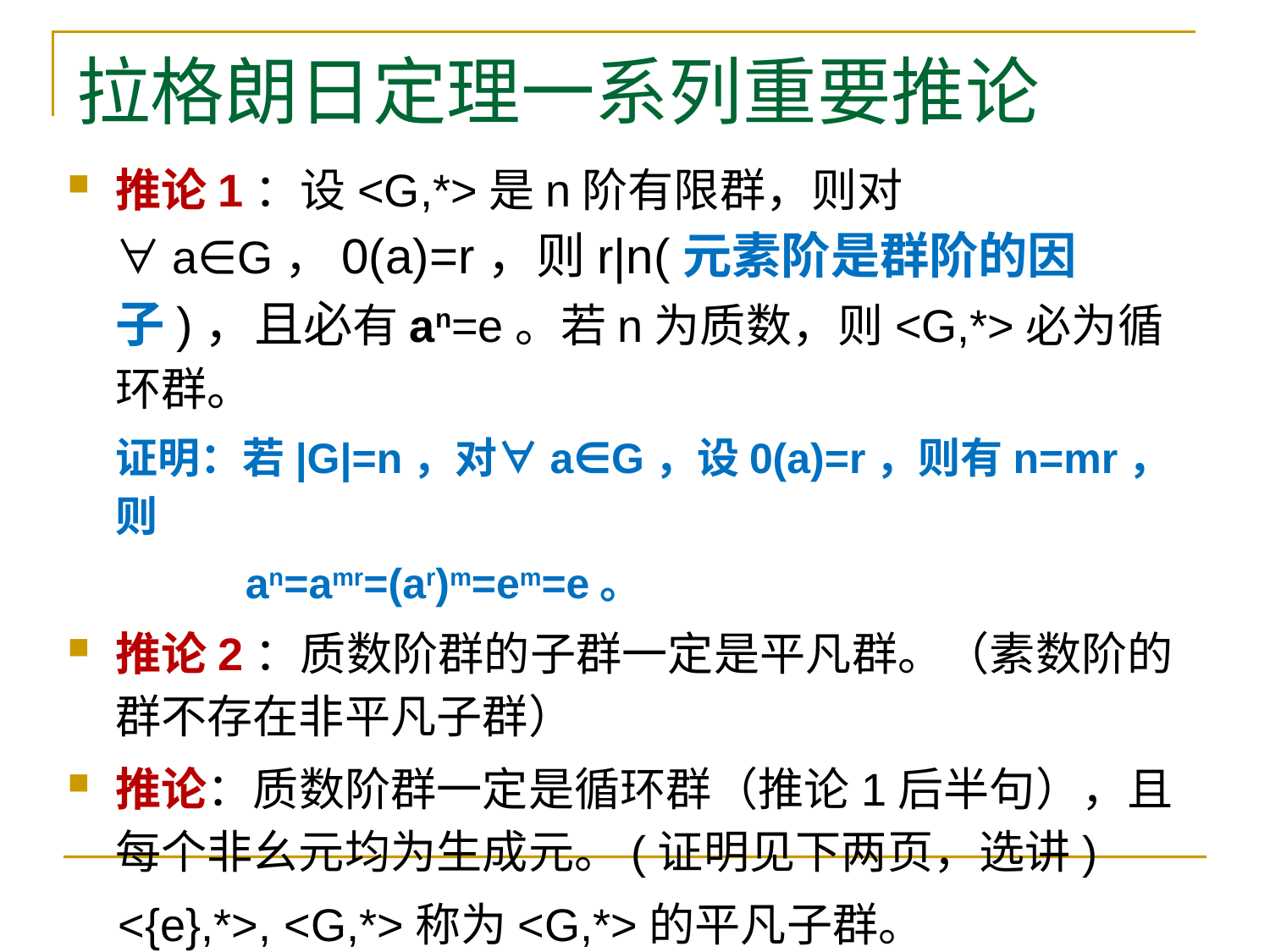

# 拉格朗日定理一系列重要推论
推论1：设<G,*>是n阶有限群，则对∀a∈G，0(a)=r，则r|n(元素阶是群阶的因子)，且必有an=e。若n为质数，则<G,*>必为循环群。
    证明：若|G|=n，对∀a∈G，设0(a)=r，则有n=mr，则
               an=amr=(ar)m=em=e。
推论2：质数阶群的子群一定是平凡群。（素数阶的群不存在非平凡子群）
推论：质数阶群一定是循环群（推论1后半句），且每个非幺元均为生成元。(证明见下两页，选讲)
    <{e},*>, <G,*>称为<G,*>的平凡子群。